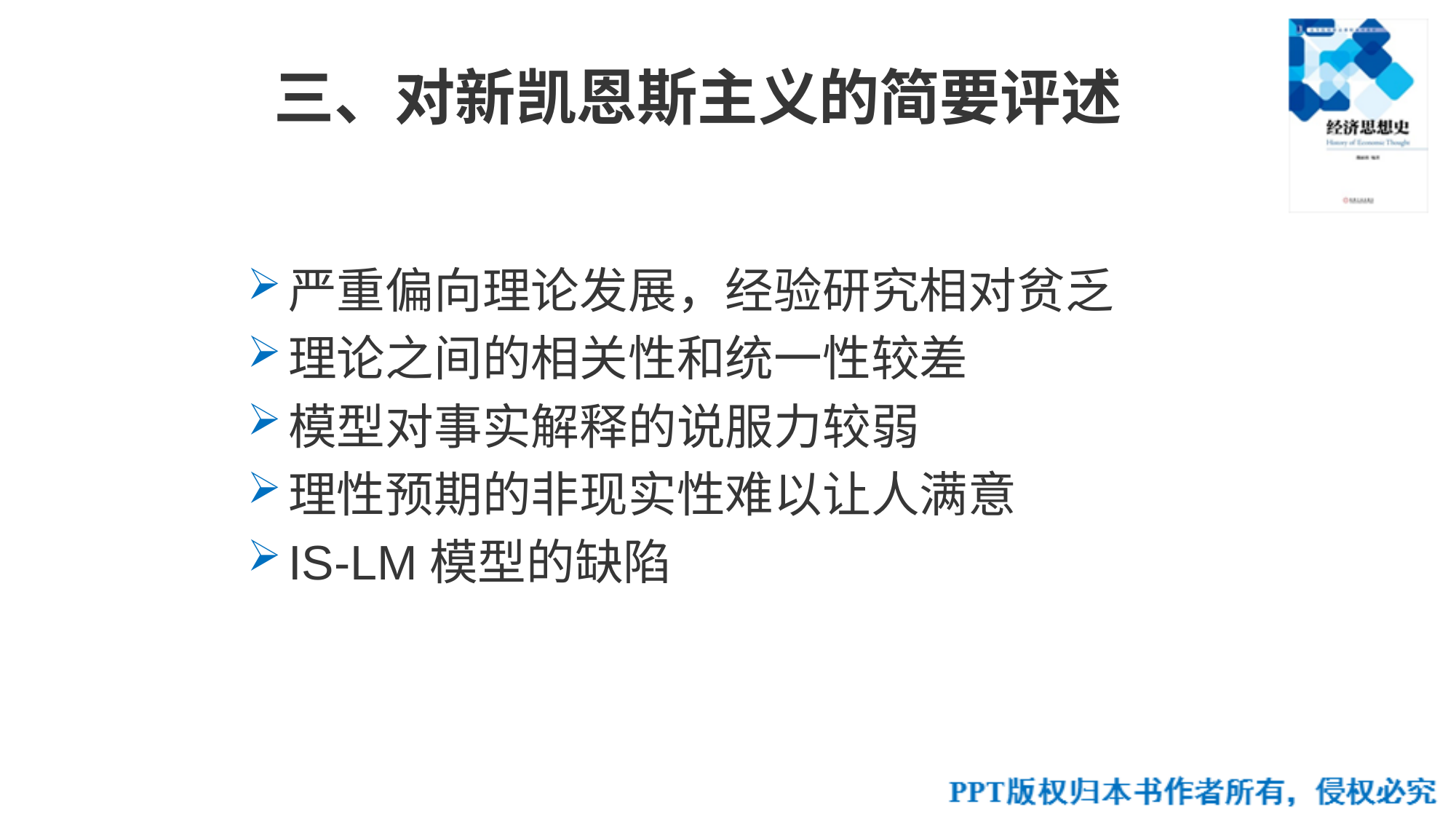

# 三、对新凯恩斯主义的简要评述
严重偏向理论发展，经验研究相对贫乏
理论之间的相关性和统一性较差
模型对事实解释的说服力较弱
理性预期的非现实性难以让人满意
IS-LM模型的缺陷